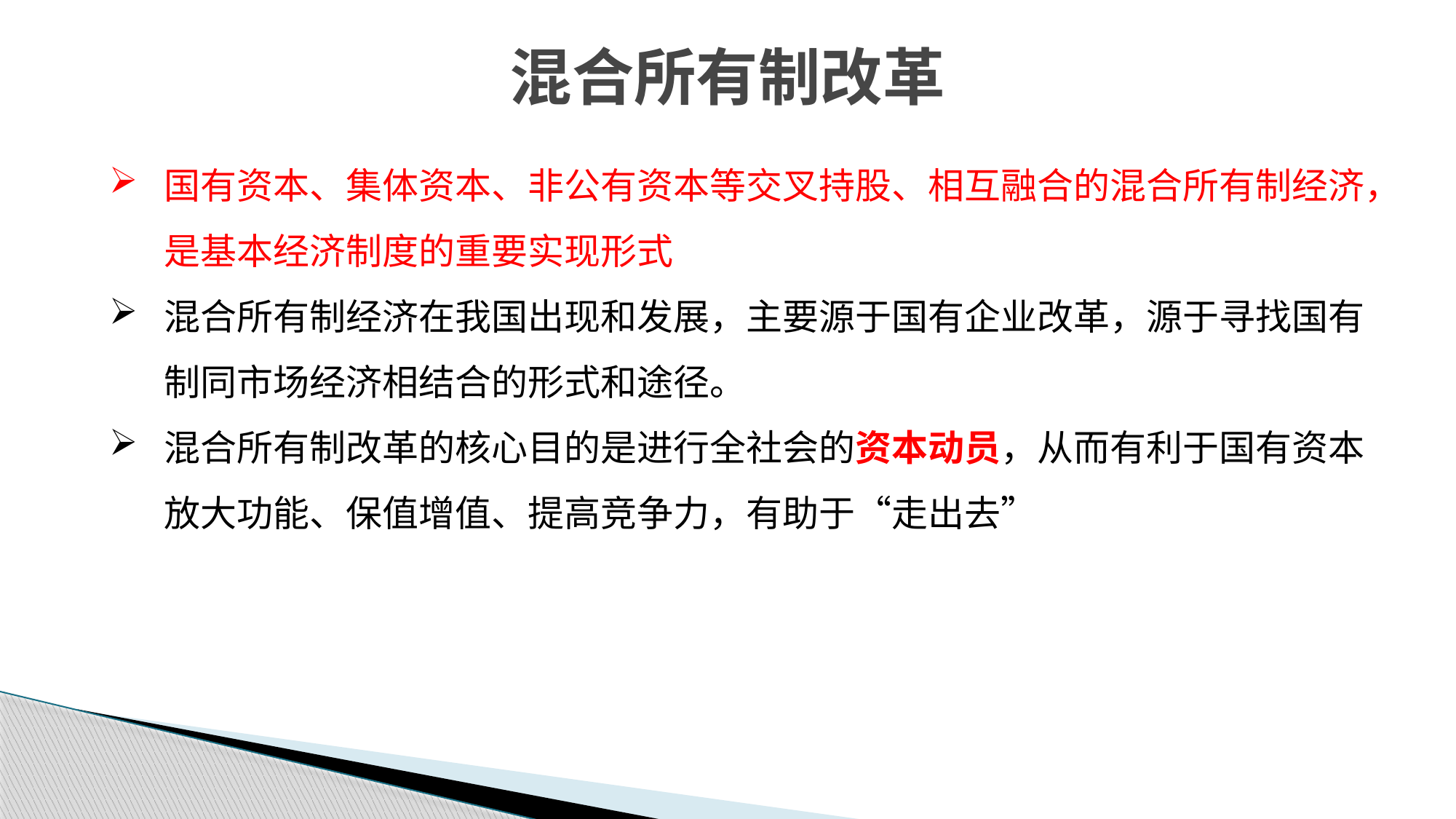

混合所有制改革
国有资本、集体资本、非公有资本等交叉持股、相互融合的混合所有制经济，是基本经济制度的重要实现形式
混合所有制经济在我国出现和发展，主要源于国有企业改革，源于寻找国有制同市场经济相结合的形式和途径。
混合所有制改革的核心目的是进行全社会的资本动员，从而有利于国有资本放大功能、保值增值、提高竞争力，有助于“走出去”